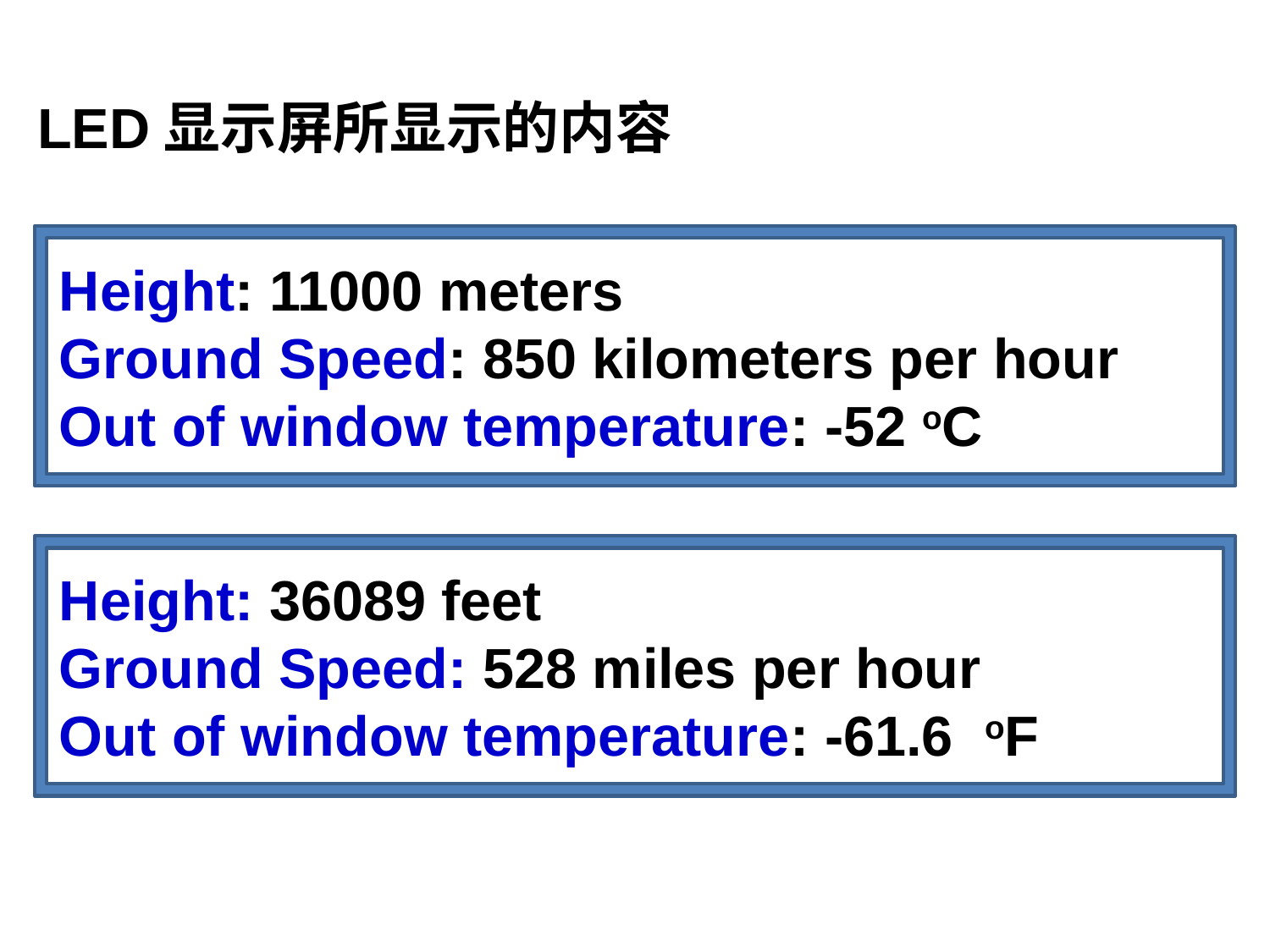

LED显示屏所显示的内容
Height: 11000 meters
Ground Speed: 850 kilometers per hour
Out of window temperature: -52 oC
Height: 36089 feet
Ground Speed: 528 miles per hour
Out of window temperature: -61.6  oF